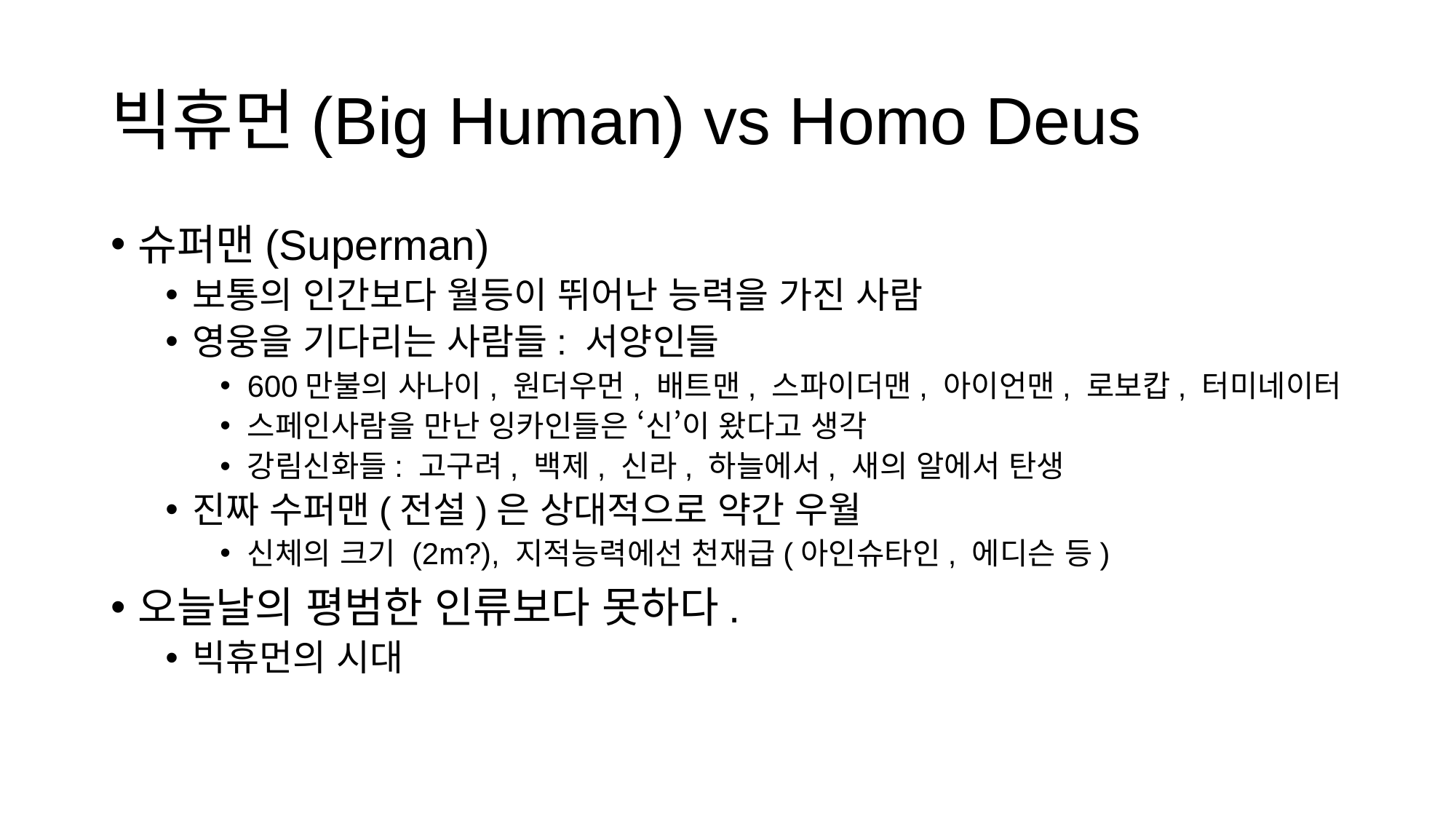

# 빅휴먼(Big Human) vs Homo Deus
슈퍼맨(Superman)
보통의 인간보다 월등이 뛰어난 능력을 가진 사람
영웅을 기다리는 사람들: 서양인들
600만불의 사나이, 원더우먼, 배트맨, 스파이더맨, 아이언맨, 로보캅, 터미네이터
스페인사람을 만난 잉카인들은 ‘신’이 왔다고 생각
강림신화들: 고구려, 백제, 신라, 하늘에서, 새의 알에서 탄생
진짜 수퍼맨(전설)은 상대적으로 약간 우월
신체의 크기 (2m?), 지적능력에선 천재급(아인슈타인, 에디슨 등)
오늘날의 평범한 인류보다 못하다.
빅휴먼의 시대